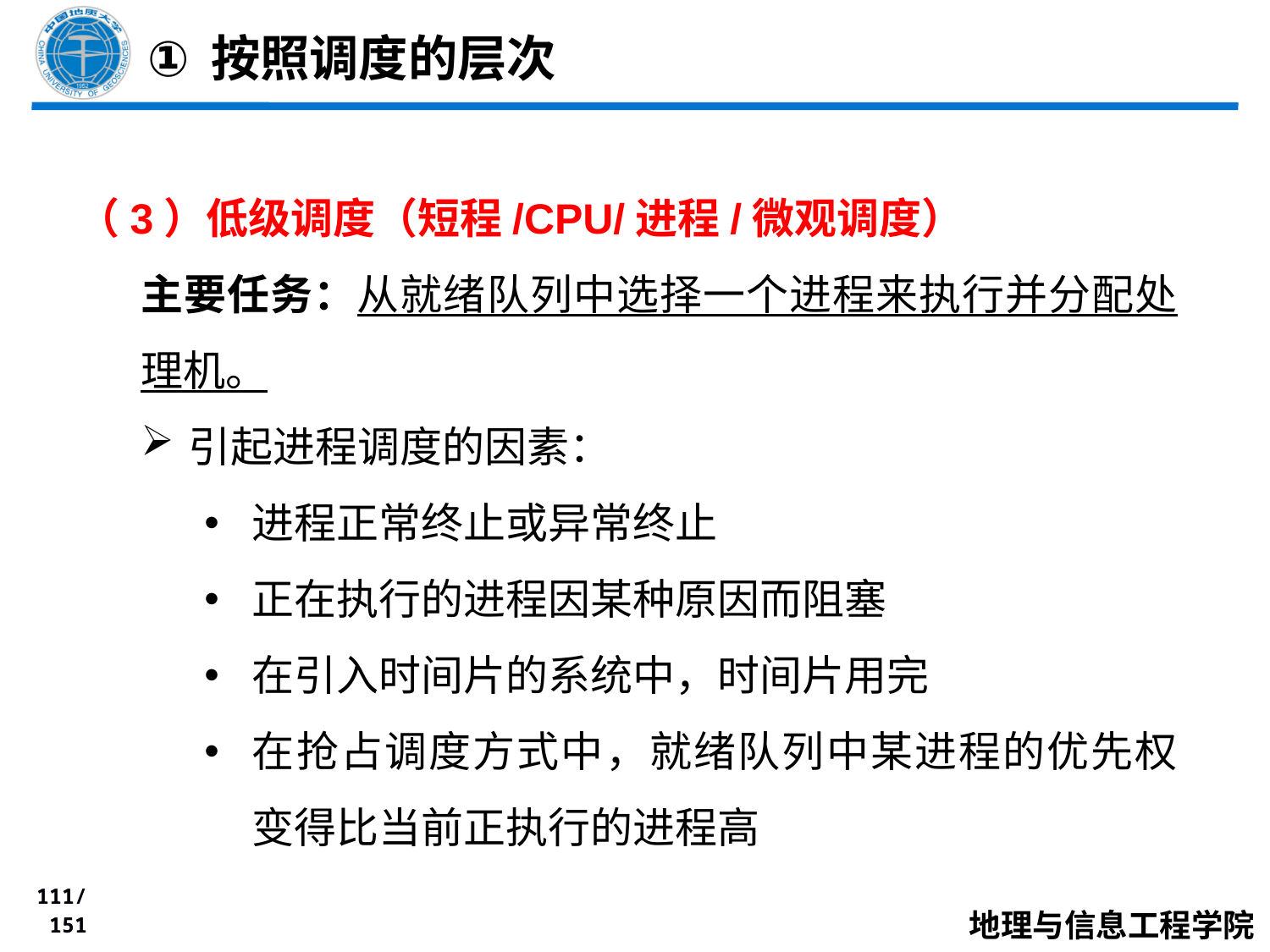

按照调度的层次
（3）低级调度（短程/CPU/进程/微观调度）
主要任务：从就绪队列中选择一个进程来执行并分配处理机。
引起进程调度的因素：
进程正常终止或异常终止
正在执行的进程因某种原因而阻塞
在引入时间片的系统中，时间片用完
在抢占调度方式中，就绪队列中某进程的优先权变得比当前正执行的进程高